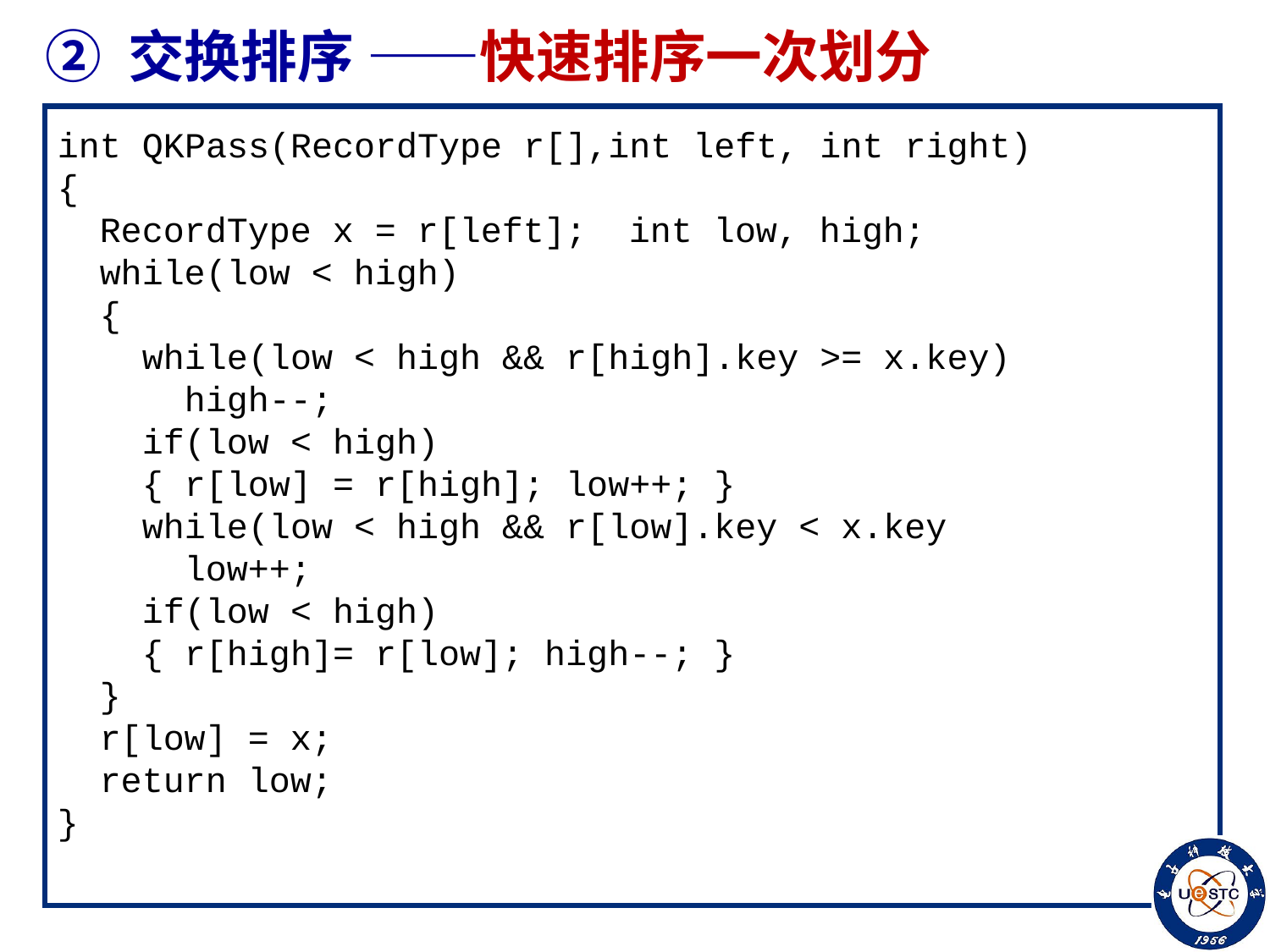

# ② 交换排序 ——快速排序一次划分
int QKPass(RecordType r[],int left, int right)
{
  RecordType x = r[left];  int low, high;
  while(low < high)
  {
    while(low < high && r[high].key >= x.key)
      high--;
    if(low < high)
    { r[low] = r[high]; low++; }
    while(low < high && r[low].key < x.key
      low++;
    if(low < high)
    { r[high]= r[low]; high--; }
  }
  r[low] = x;
  return low;
}